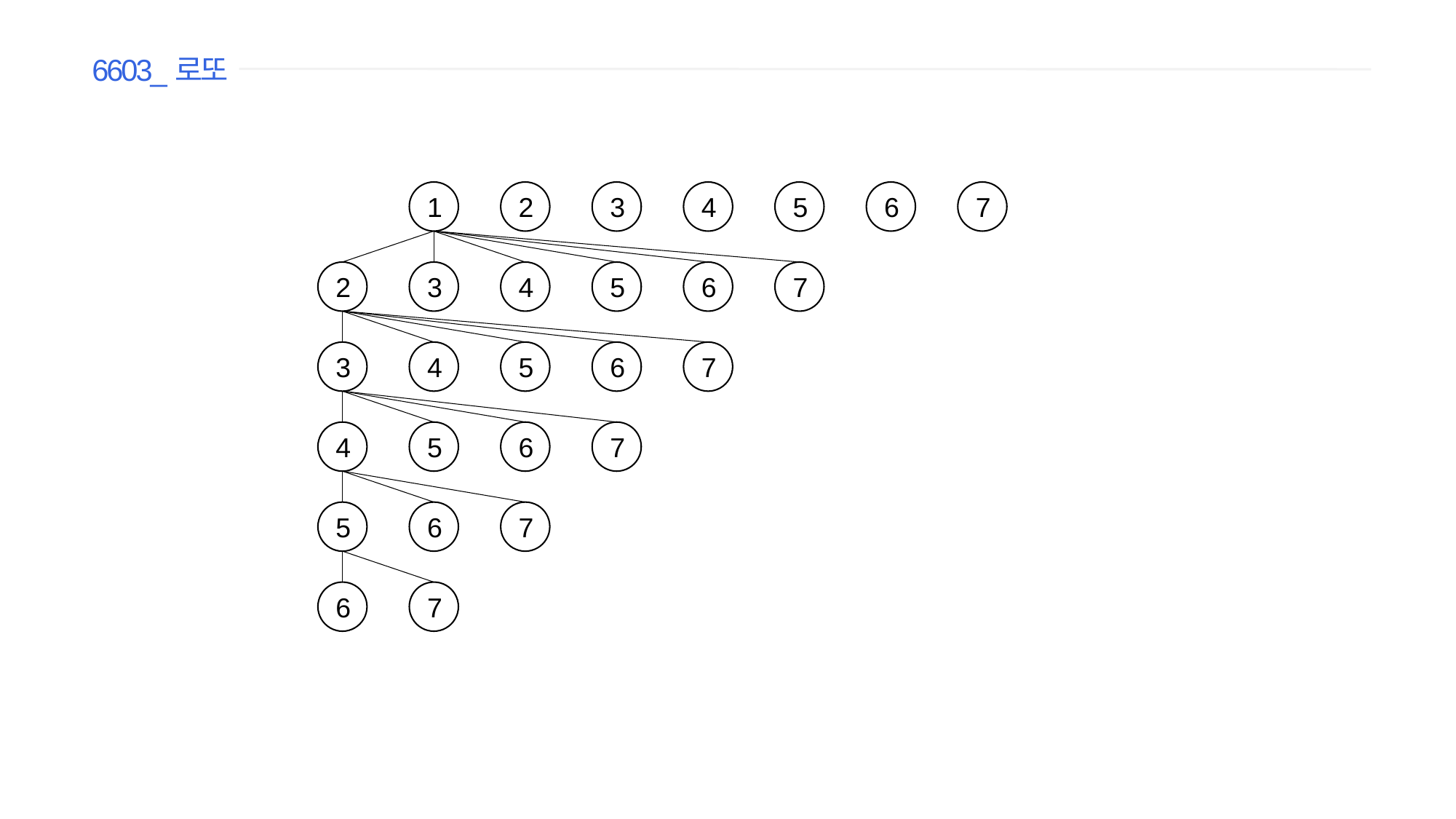

6603_로또
2
3
4
5
6
7
1
2
3
4
5
6
7
3
4
5
6
7
4
5
6
7
5
6
7
6
7